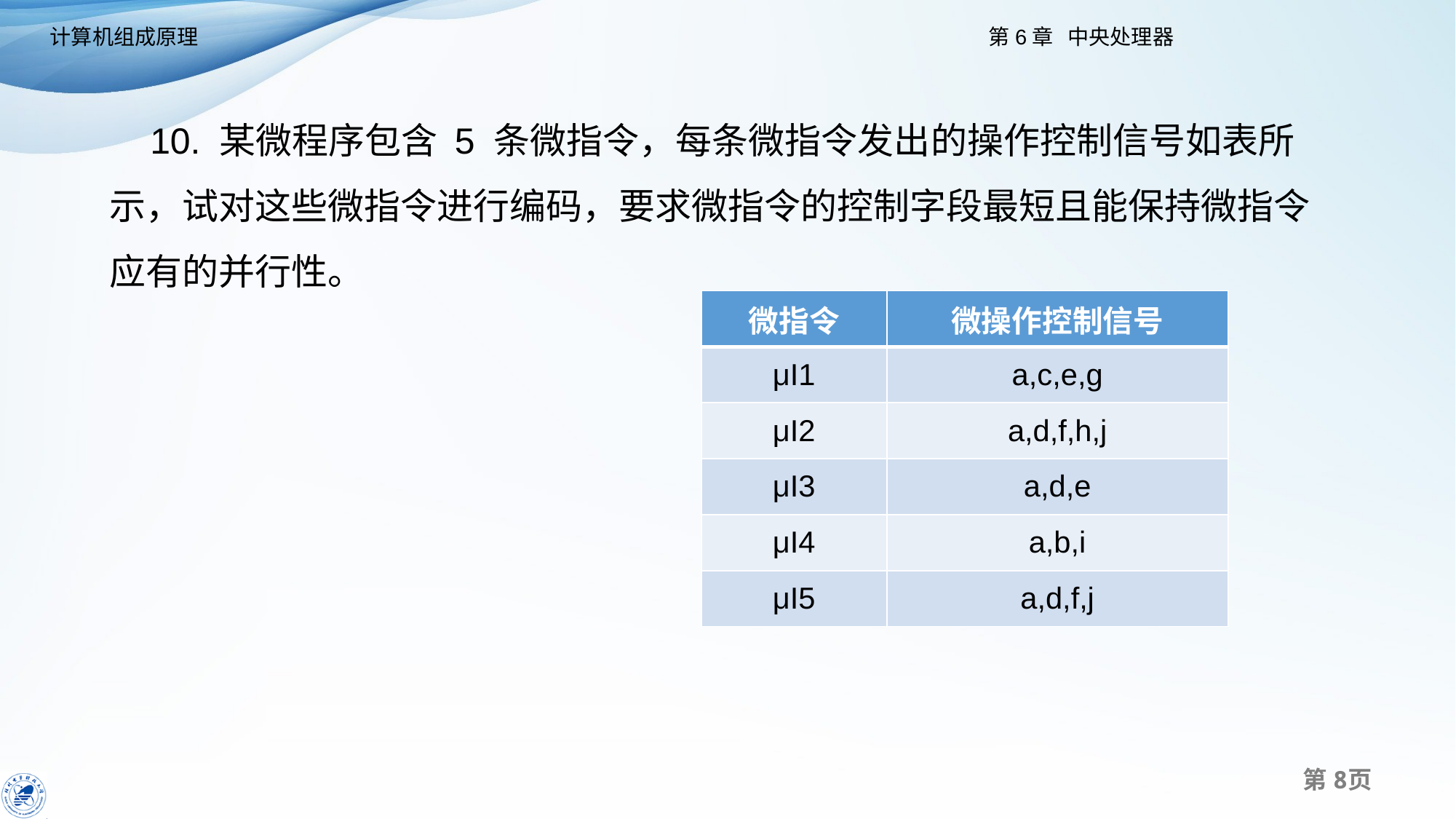

10. 某微程序包含 5 条微指令，每条微指令发出的操作控制信号如表所示，试对这些微指令进行编码，要求微指令的控制字段最短且能保持微指令应有的并行性。
| 微指令 | 微操作控制信号 |
| --- | --- |
| μI1 | a,c,e,g |
| μI2 | a,d,f,h,j |
| μI3 | a,d,e |
| μI4 | a,b,i |
| μI5 | a,d,f,j |